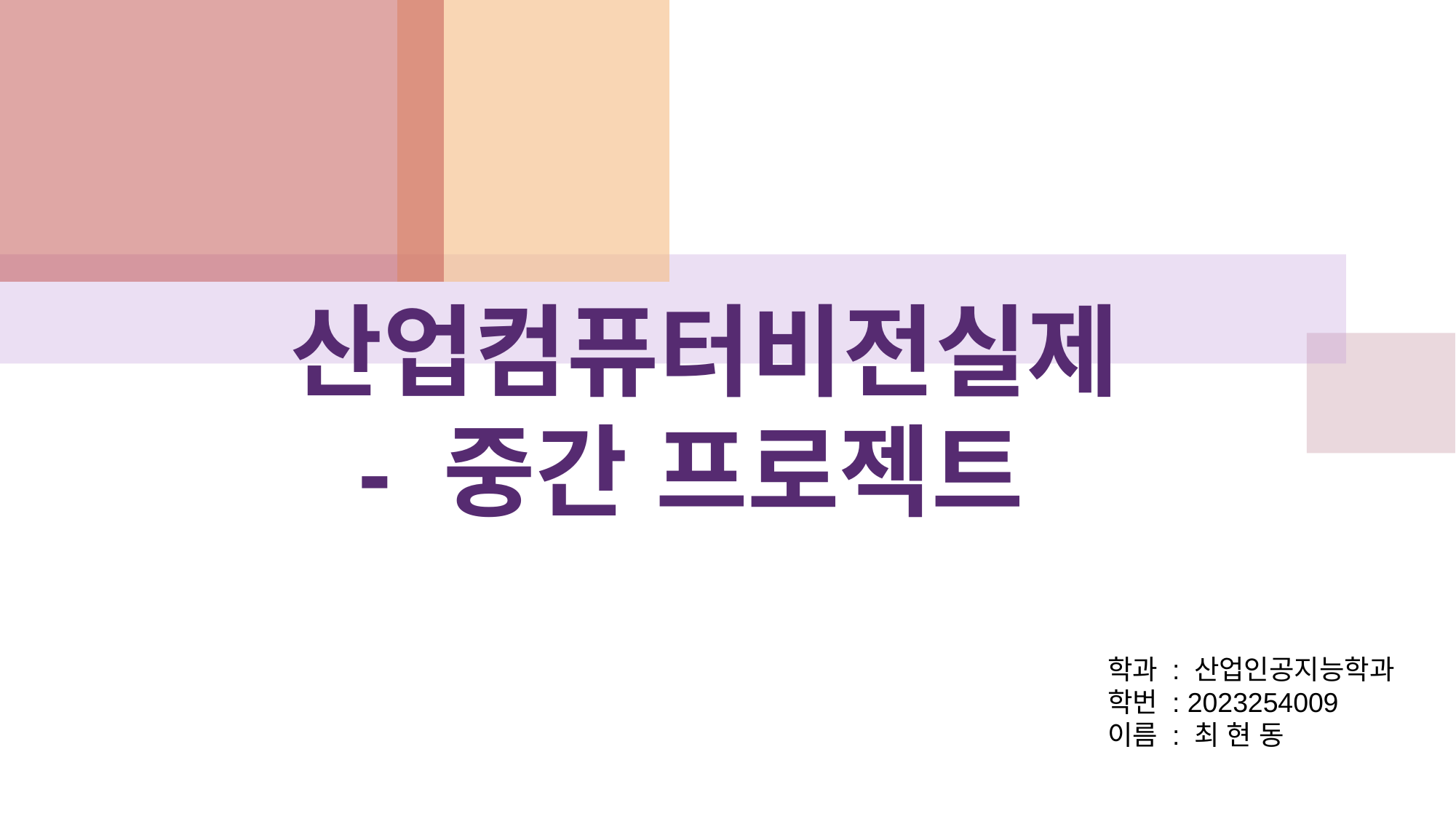

# 산업컴퓨터비전실제 - 중간 프로젝트
학과 : 산업인공지능학과
학번 : 2023254009
이름 : 최 현 동